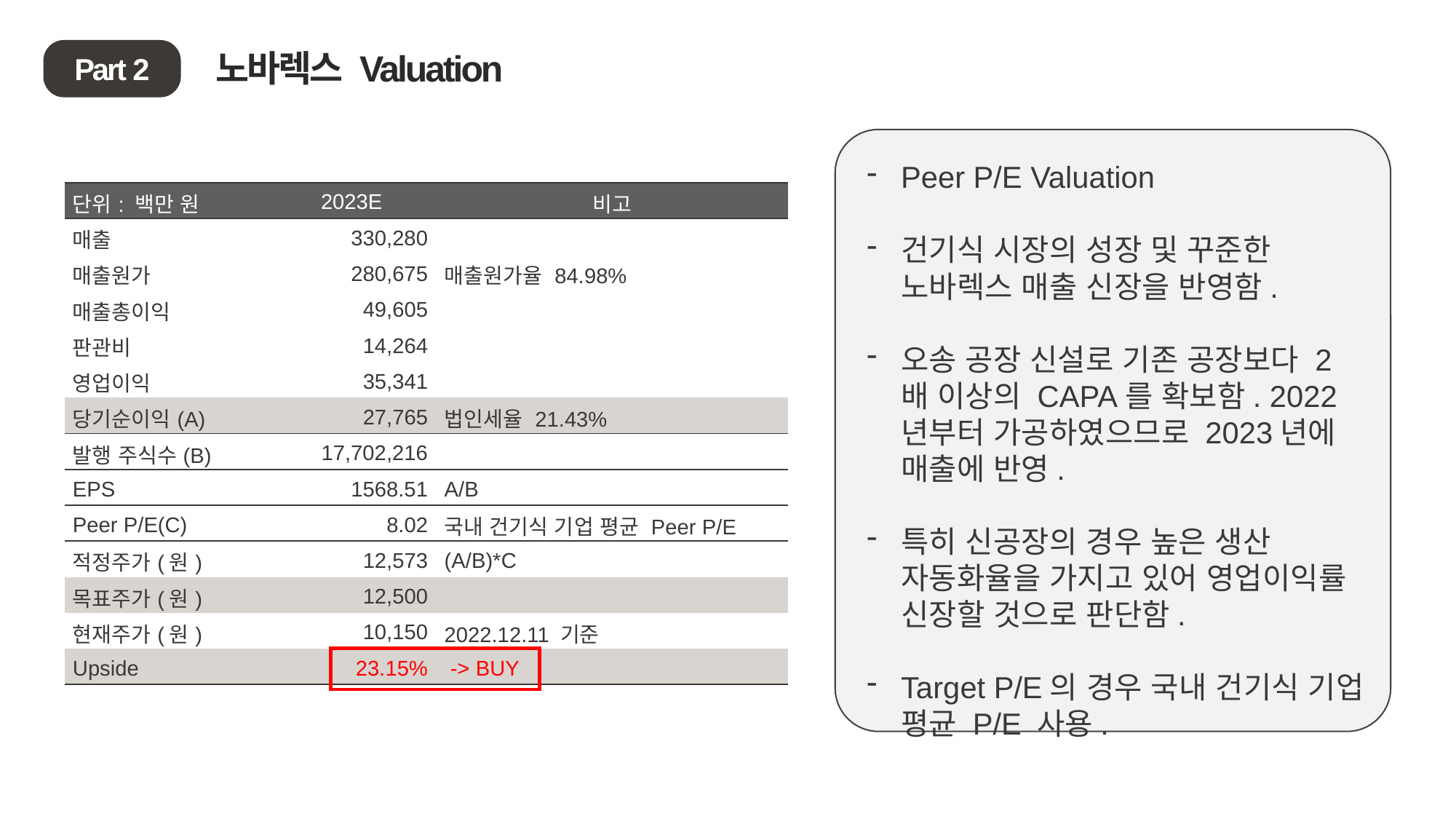

노바렉스 Valuation
Part 2

Peer P/E Valuation

건기식 시장의 성장 및 꾸준한 노바렉스 매출 신장을 반영함.

오송 공장 신설로 기존 공장보다 2배 이상의 CAPA를 확보함. 2022년부터 가공하였으므로 2023년에 매출에 반영.

특히 신공장의 경우 높은 생산 자동화율을 가지고 있어 영업이익률 신장할 것으로 판단함.

Target P/E의 경우 국내 건기식 기업 평균 P/E 사용.
| 단위: 백만 원 | 2023E | 비고 |
| --- | --- | --- |
| 매출 | 330,280 |  |
| 매출원가 | 280,675 | 매출원가율 84.98% |
| 매출총이익 | 49,605 |  |
| 판관비 | 14,264 |  |
| 영업이익 | 35,341 |  |
| 당기순이익(A) | 27,765 | 법인세율 21.43% |
| 발행 주식수(B) | 17,702,216 |  |
| EPS | 1568.51 | A/B |
| Peer P/E(C) | 8.02 | 국내 건기식 기업 평균 Peer P/E |
| 적정주가(원) | 12,573 | (A/B)\*C |
| 목표주가(원) | 12,500 |  |
| 현재주가(원) | 10,150 | 2022.12.11 기준 |
| Upside | 23.15% | -> BUY |